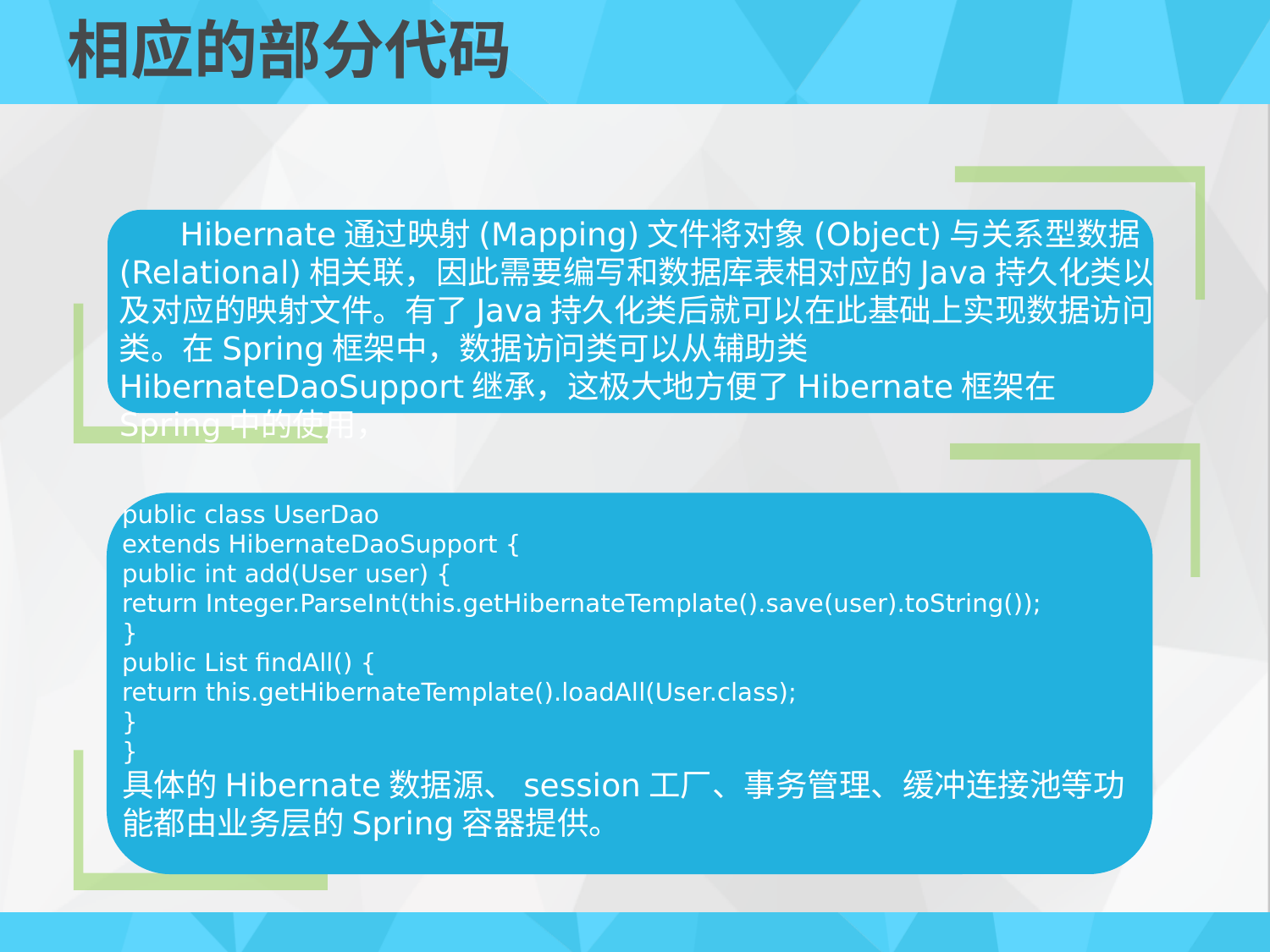

# 相应的部分代码

      Hibernate通过映射(Mapping)文件将对象(Object)与关系型数据(Relational)相关联，因此需要编写和数据库表相对应的Java持久化类以及对应的映射文件。有了Java持久化类后就可以在此基础上实现数据访问类。在Spring框架中，数据访问类可以从辅助类HibernateDaoSupport继承，这极大地方便了Hibernate框架在Spring中的使用，

public class UserDao
extends HibernateDaoSupport {
public int add(User user) {
return Integer.ParseInt(this.getHibernateTemplate().save(user).toString());
}
public List findAll() {
return this.getHibernateTemplate().loadAll(User.class);
}
}
具体的Hibernate数据源、session工厂、事务管理、缓冲连接池等功能都由业务层的Spring容器提供。